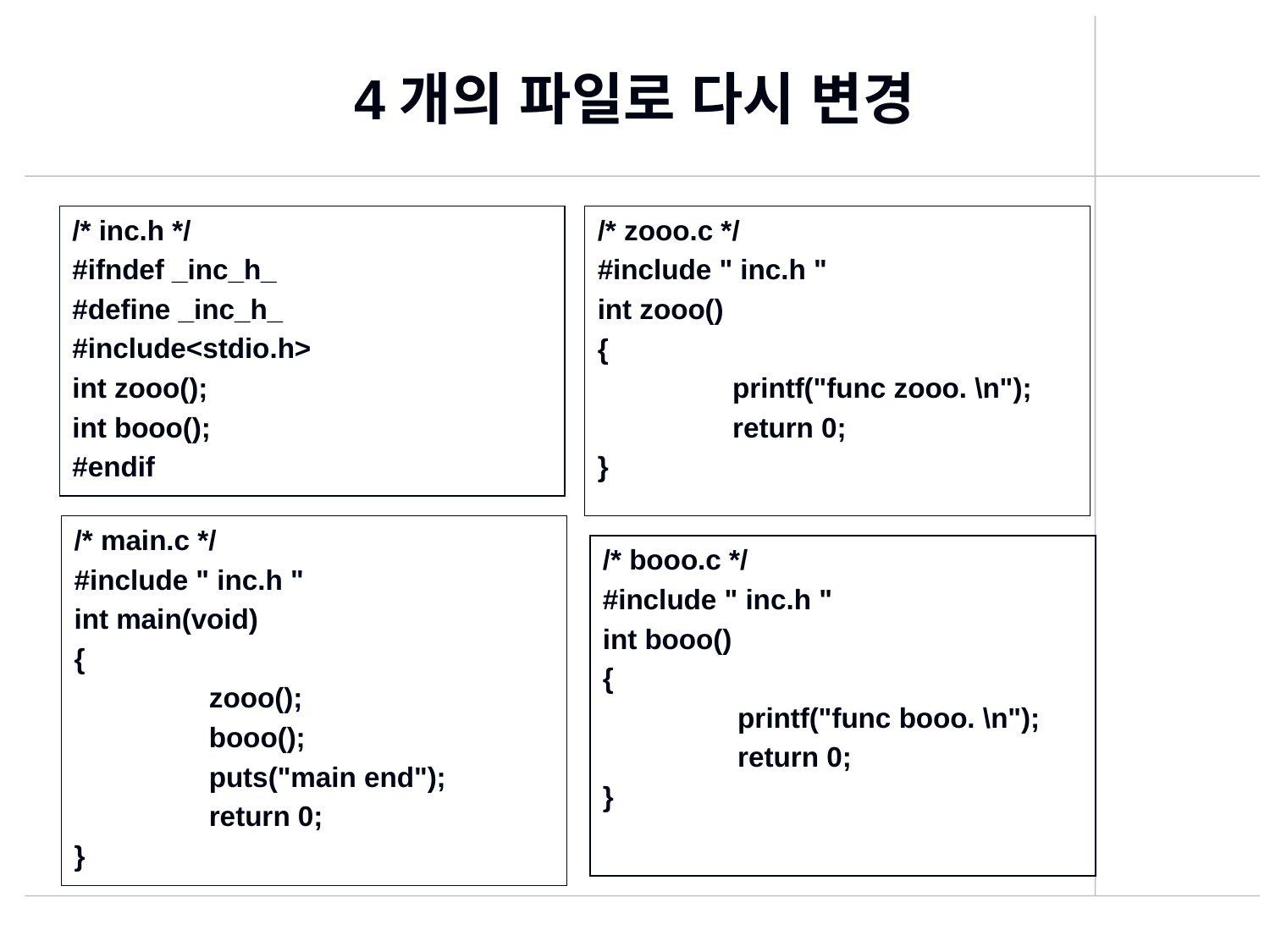

# 4개의 파일로 다시 변경
/* inc.h */
#ifndef _inc_h_
#define _inc_h_
#include<stdio.h>
int zooo();
int booo();
#endif
/* zooo.c */
#include " inc.h "
int zooo()
{
	 printf("func zooo. \n");
	 return 0;
}

/* main.c */
#include " inc.h "
int main(void)
{
	 zooo();
	 booo();
	 puts("main end");
	 return 0;
}
/* booo.c */
#include " inc.h "
int booo()
{
	 printf("func booo. \n");
	 return 0;
}
418